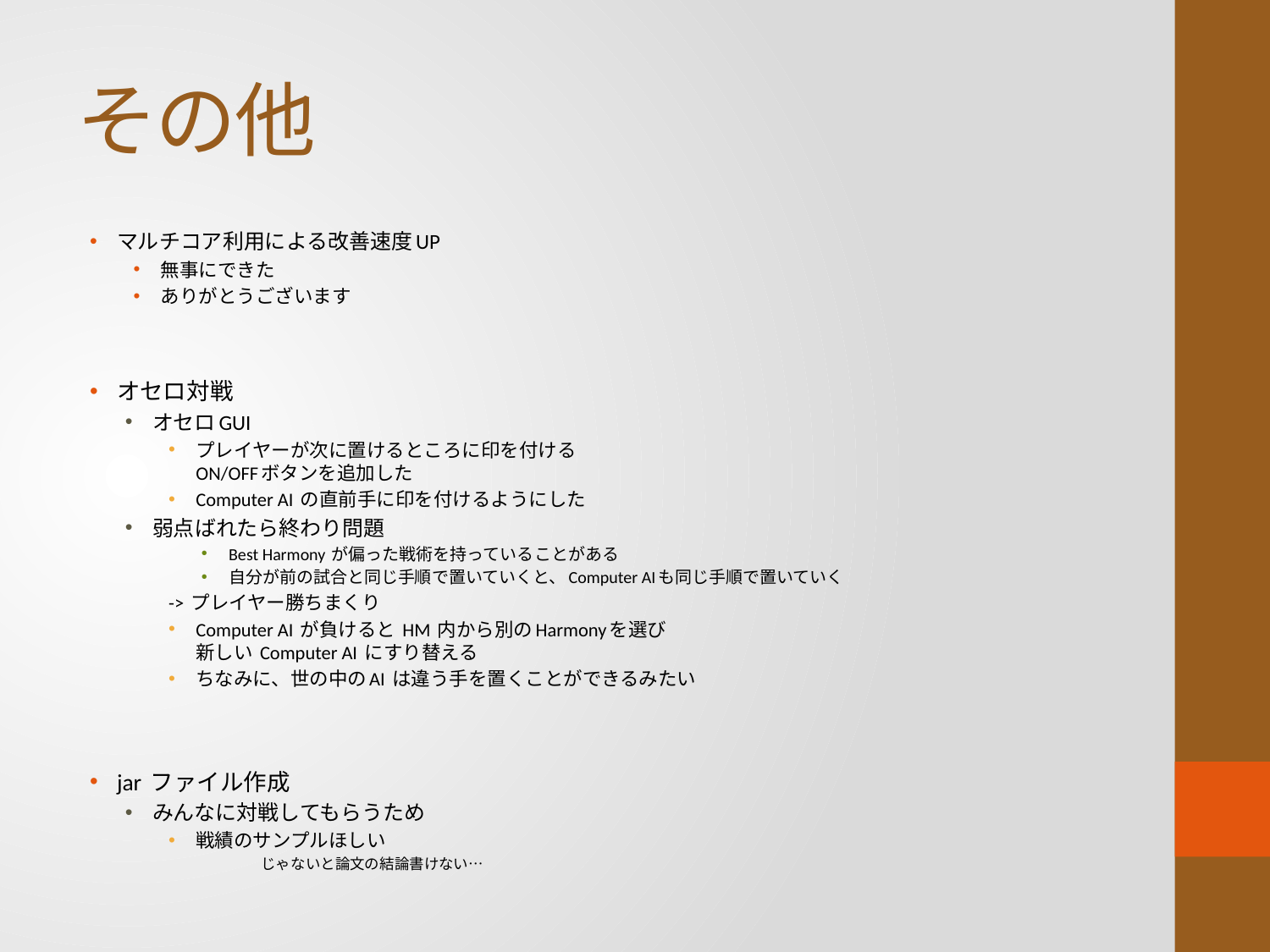

# その他
マルチコア利用による改善速度UP
無事にできた
ありがとうございます

オセロ対戦
オセロGUI
プレイヤーが次に置けるところに印を付ける
ON/OFFボタンを追加した
Computer AI の直前手に印を付けるようにした
弱点ばれたら終わり問題
Best Harmony が偏った戦術を持っていることがある
自分が前の試合と同じ手順で置いていくと、Computer AIも同じ手順で置いていく
-> プレイヤー勝ちまくり
Computer AI が負けると HM 内から別のHarmonyを選び
新しい Computer AI にすり替える
ちなみに、世の中のAI は違う手を置くことができるみたい

jar ファイル作成
みんなに対戦してもらうため
戦績のサンプルほしい
じゃないと論文の結論書けない…